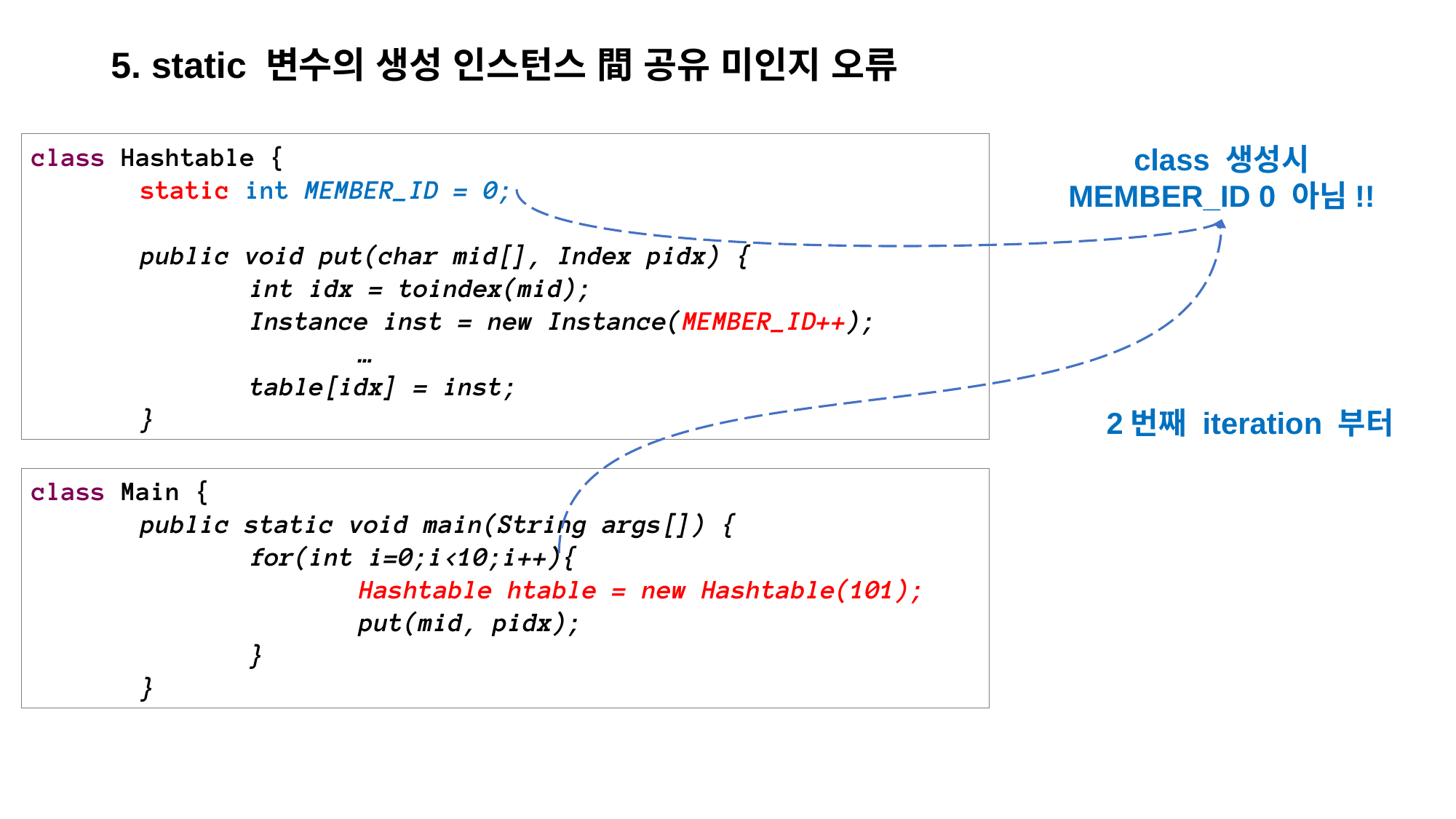

# 5. static 변수의 생성 인스턴스 間 공유 미인지 오류
class Hashtable {
	static int MEMBER_ID = 0;

	public void put(char mid[], Index pidx) {
		int idx = toindex(mid);
		Instance inst = new Instance(MEMBER_ID++);
			…
		table[idx] = inst;
	}
class 생성시 MEMBER_ID 0 아님!!
2번째 iteration 부터
class Main {
	public static void main(String args[]) {
		for(int i=0;i<10;i++){
			Hashtable htable = new Hashtable(101);
			put(mid, pidx);
		}
	}